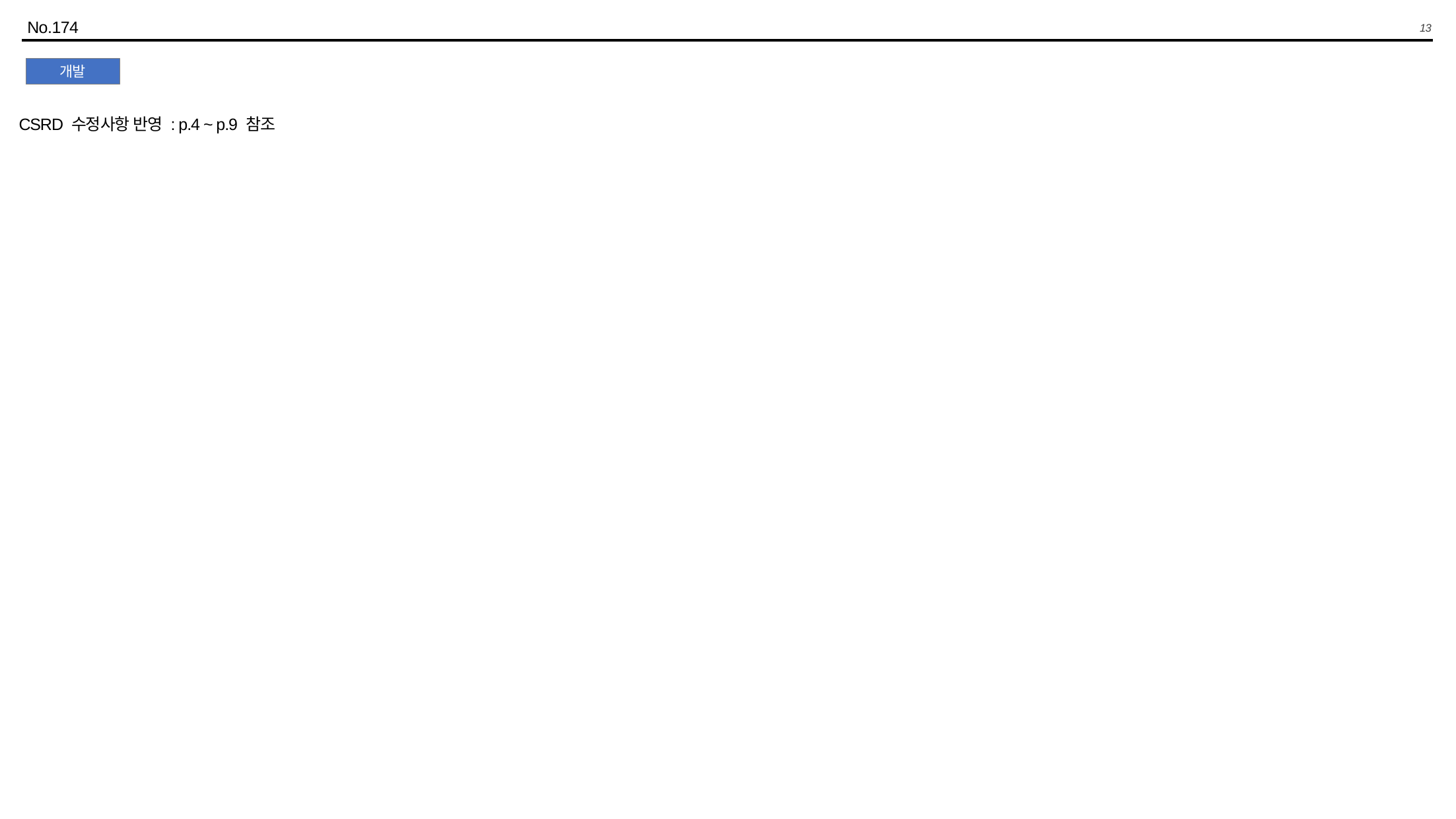

No.174
개발
CSRD 수정사항 반영 : p.4 ~ p.9 참조